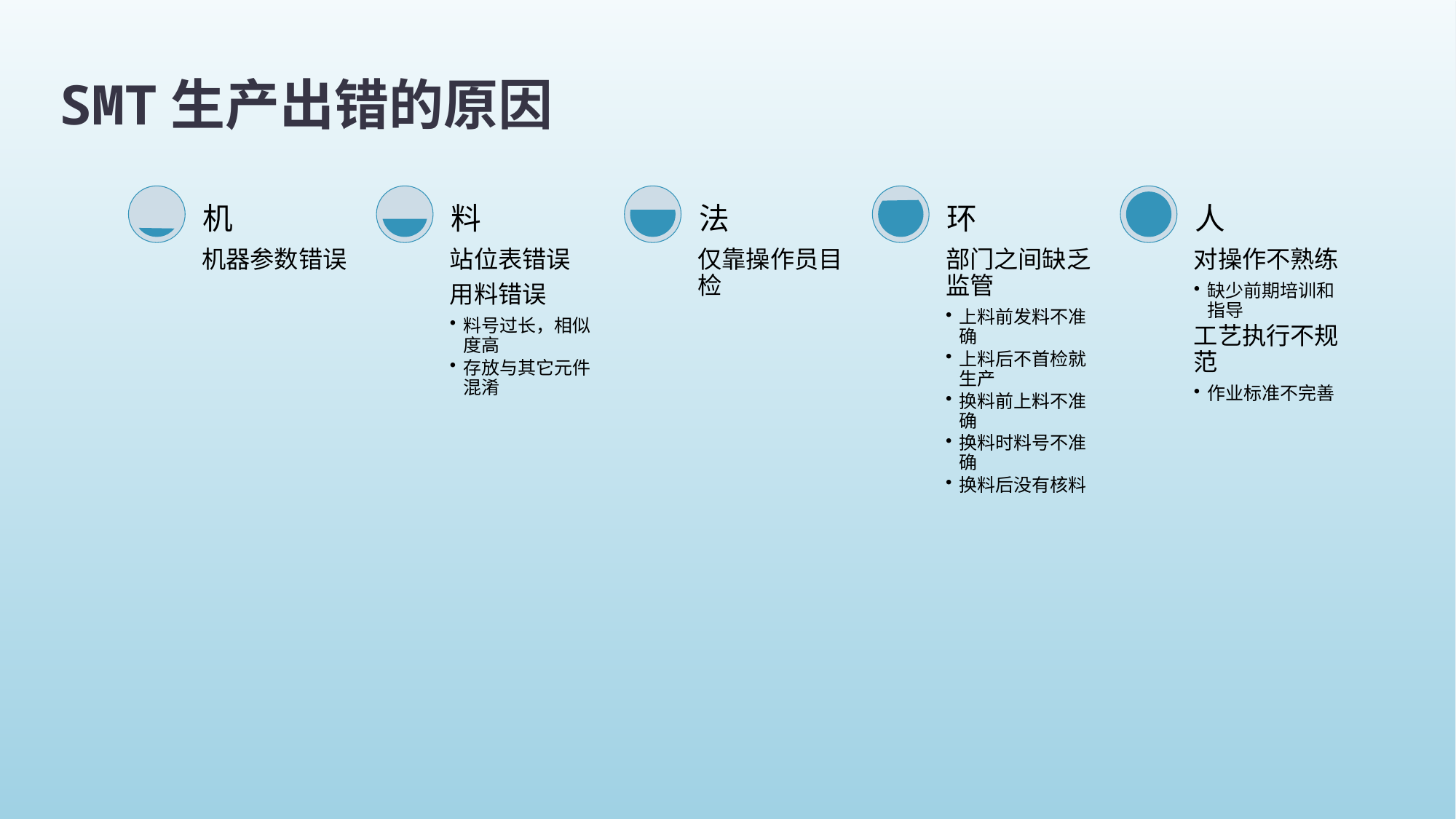

# SMT生产出错的原因
机器参数错误
机
站位表错误
用料错误
料号过长，相似度高
存放与其它元件混淆
料
仅靠操作员目检
法
部门之间缺乏监管
上料前发料不准确
上料后不首检就生产
换料前上料不准确
换料时料号不准确
换料后没有核料
环
对操作不熟练
缺少前期培训和指导
工艺执行不规范
作业标准不完善
人